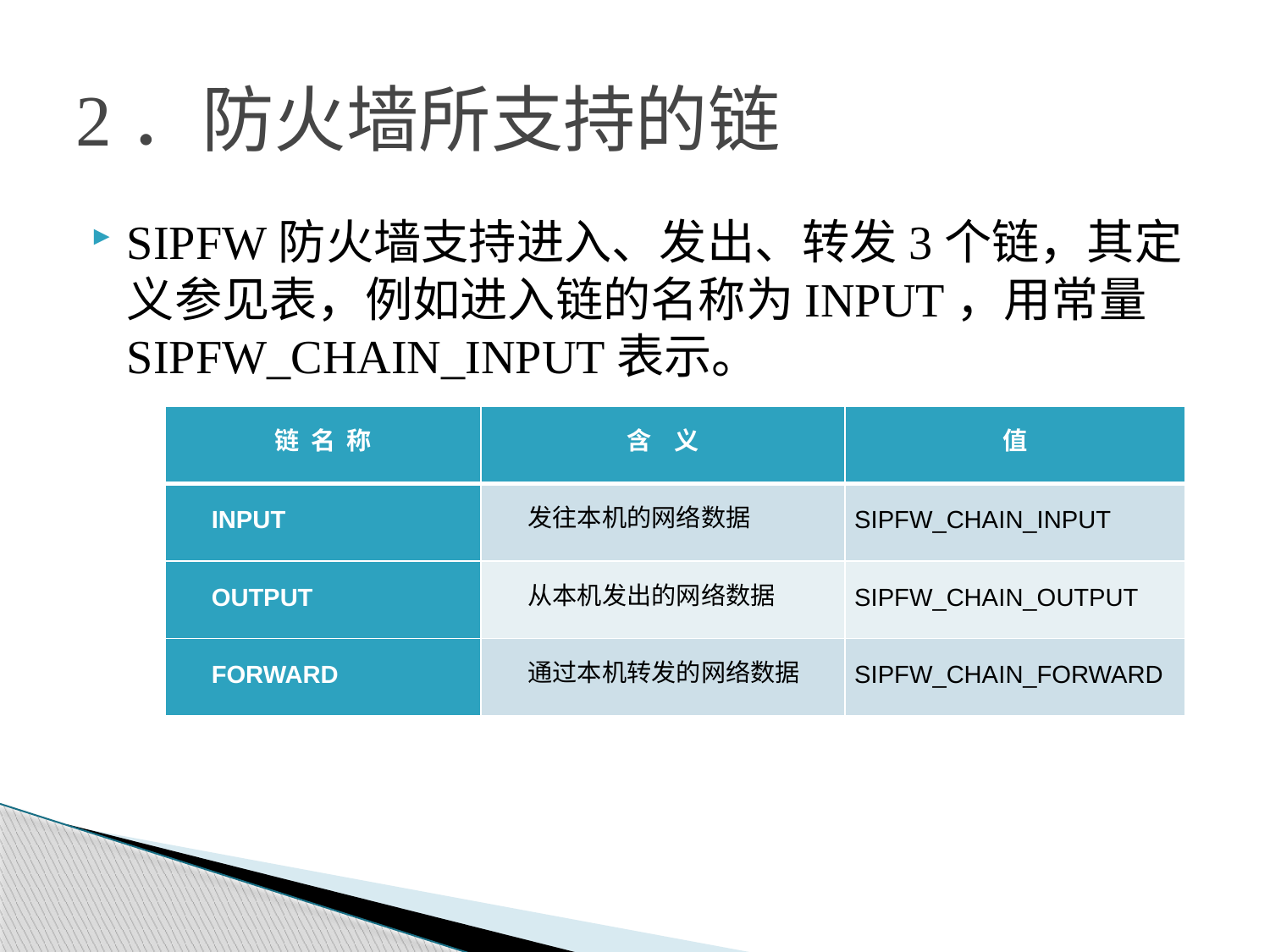

# 2．防火墙所支持的链
SIPFW防火墙支持进入、发出、转发3个链，其定义参见表，例如进入链的名称为INPUT，用常量SIPFW_CHAIN_INPUT表示。
| 链 名 称 | 含 义 | 值 |
| --- | --- | --- |
| INPUT | 发往本机的网络数据 | SIPFW\_CHAIN\_INPUT |
| OUTPUT | 从本机发出的网络数据 | SIPFW\_CHAIN\_OUTPUT |
| FORWARD | 通过本机转发的网络数据 | SIPFW\_CHAIN\_FORWARD |